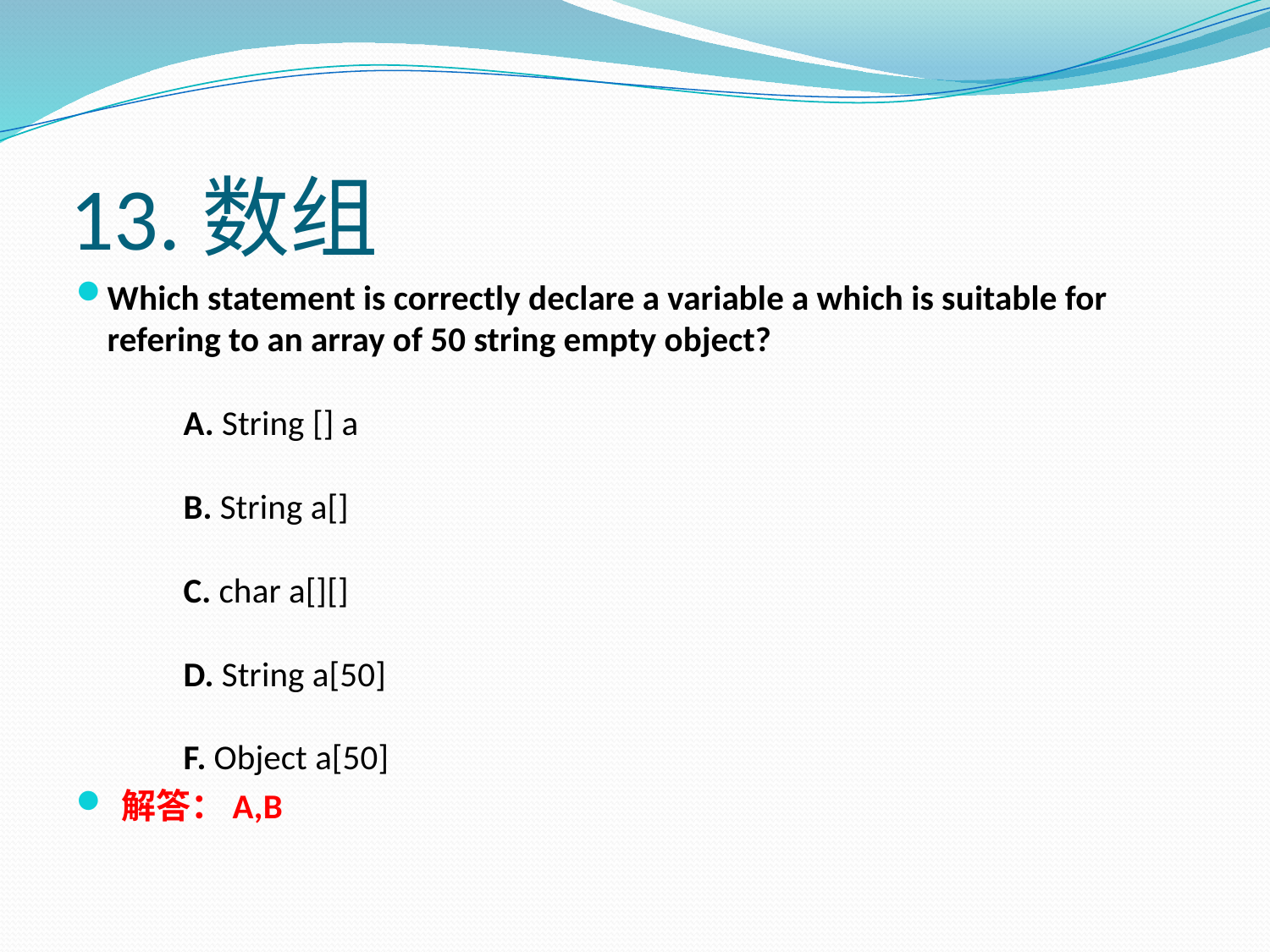

# 13.数组
Which statement is correctly declare a variable a which is suitable for refering to an array of 50 string empty object?
　　A. String [] a
　　B. String a[]
　　C. char a[][]
　　D. String a[50]
　　F. Object a[50]
 解答：A,B